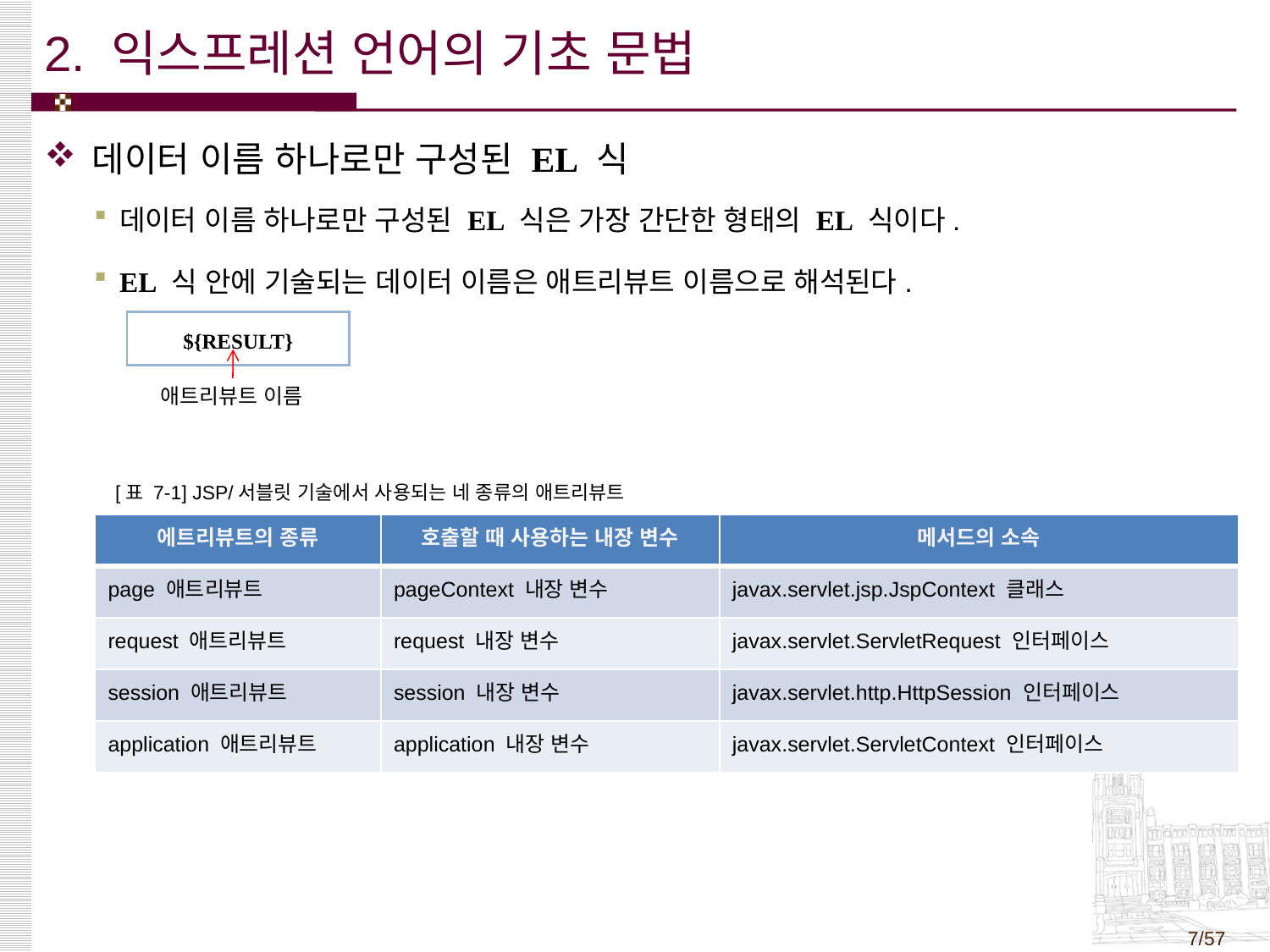

# 2. 익스프레션 언어의 기초 문법
데이터 이름 하나로만 구성된 EL 식
데이터 이름 하나로만 구성된 EL 식은 가장 간단한 형태의 EL 식이다.
EL 식 안에 기술되는 데이터 이름은 애트리뷰트 이름으로 해석된다.

| ${RESULT} |
| --- |
애트리뷰트 이름
[표 7-1] JSP/서블릿 기술에서 사용되는 네 종류의 애트리뷰트
| 에트리뷰트의 종류 | 호출할 때 사용하는 내장 변수 | 메서드의 소속 |
| --- | --- | --- |
| page 애트리뷰트 | pageContext 내장 변수 | javax.servlet.jsp.JspContext 클래스 |
| request 애트리뷰트 | request 내장 변수 | javax.servlet.ServletRequest 인터페이스 |
| session 애트리뷰트 | session 내장 변수 | javax.servlet.http.HttpSession 인터페이스 |
| application 애트리뷰트 | application 내장 변수 | javax.servlet.ServletContext 인터페이스 |